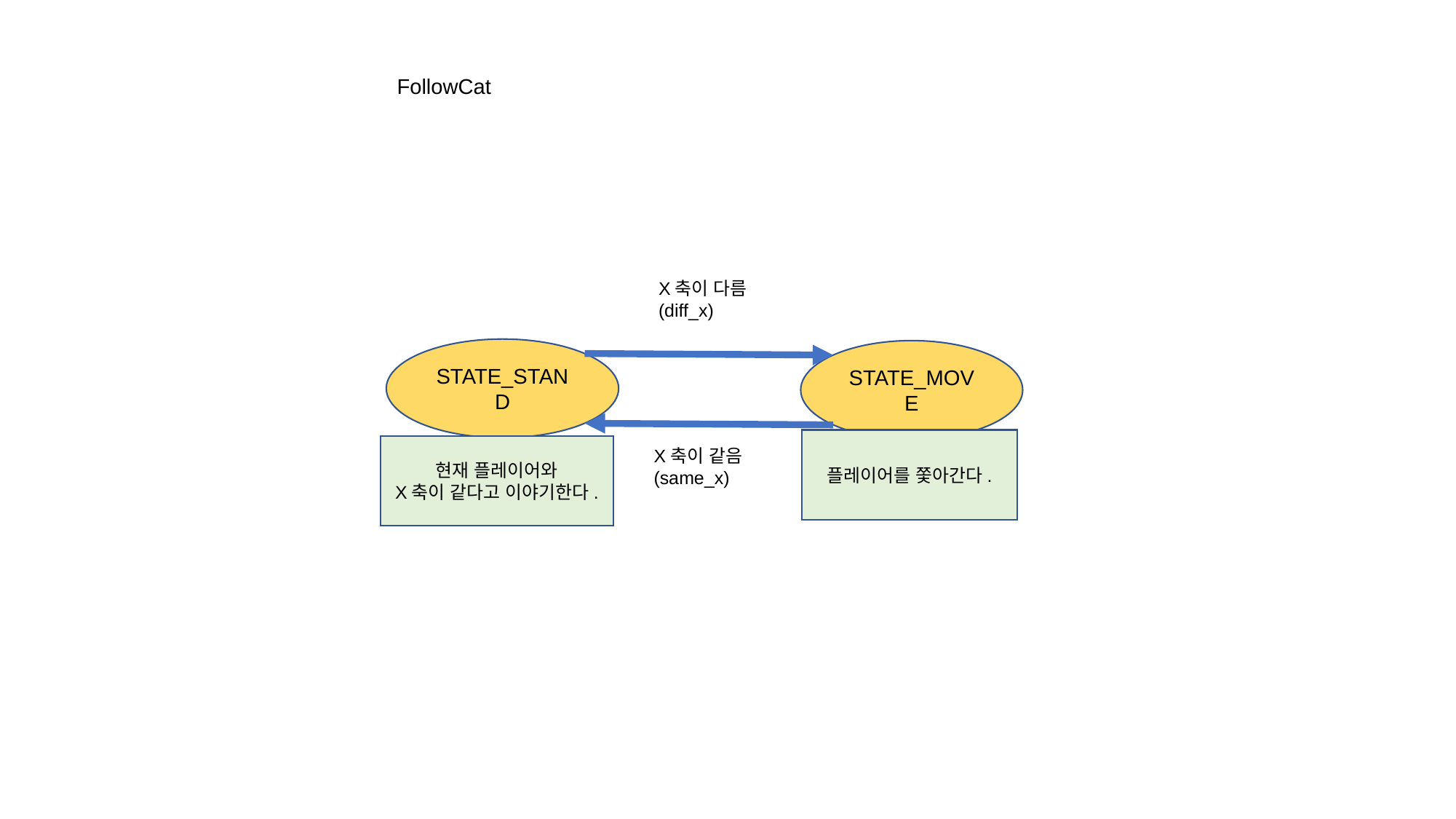

FollowCat
X축이 다름
(diff_x)
STATE_STAND
STATE_MOVE
플레이어를 쫓아간다.
현재 플레이어와
X축이 같다고 이야기한다.
X축이 같음(same_x)